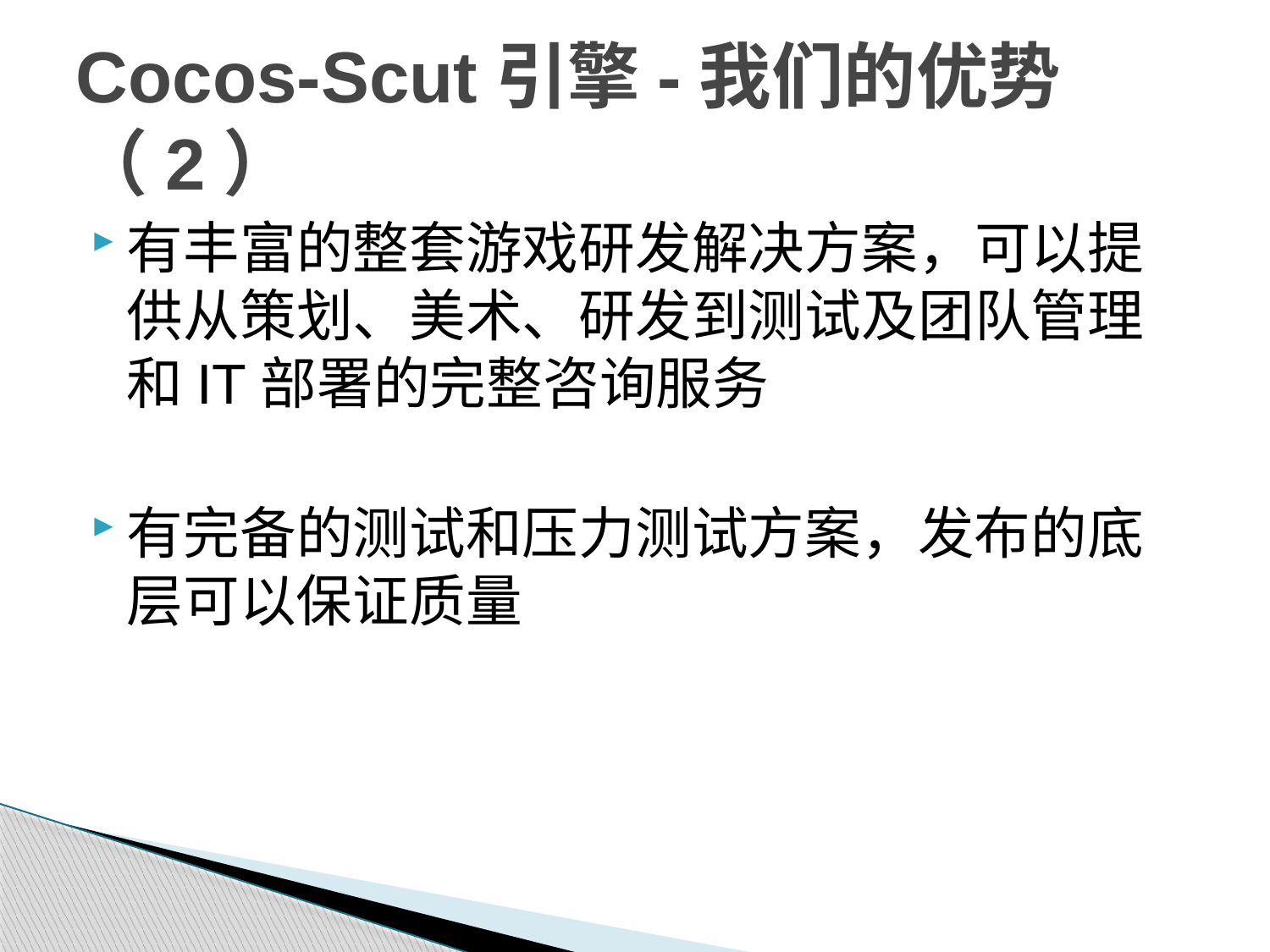

# Cocos-Scut引擎-我们的优势（2）
有丰富的整套游戏研发解决方案，可以提供从策划、美术、研发到测试及团队管理和IT部署的完整咨询服务

有完备的测试和压力测试方案，发布的底层可以保证质量